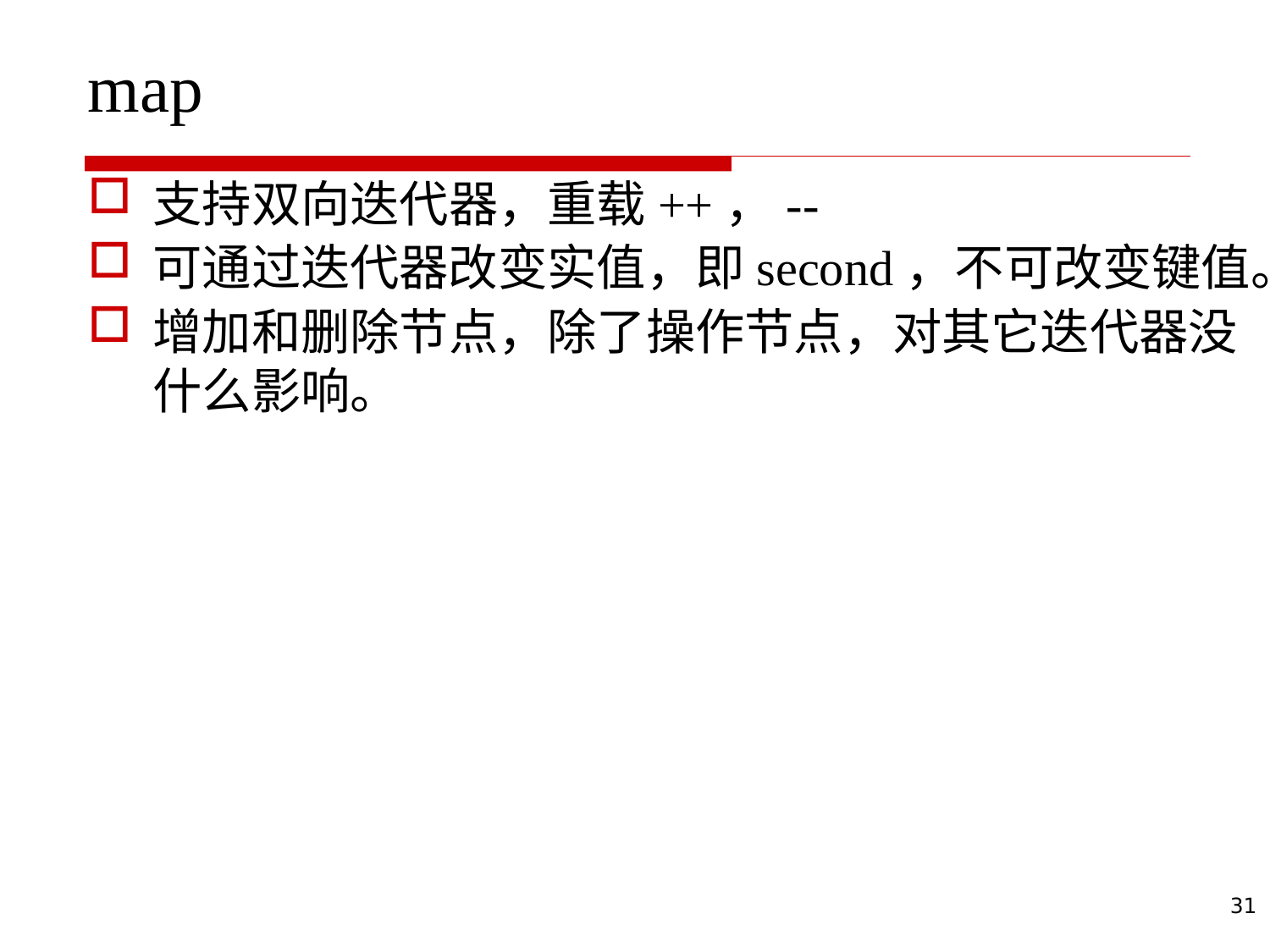

# map
支持双向迭代器，重载++，--
可通过迭代器改变实值，即second，不可改变键值。
增加和删除节点，除了操作节点，对其它迭代器没什么影响。

31